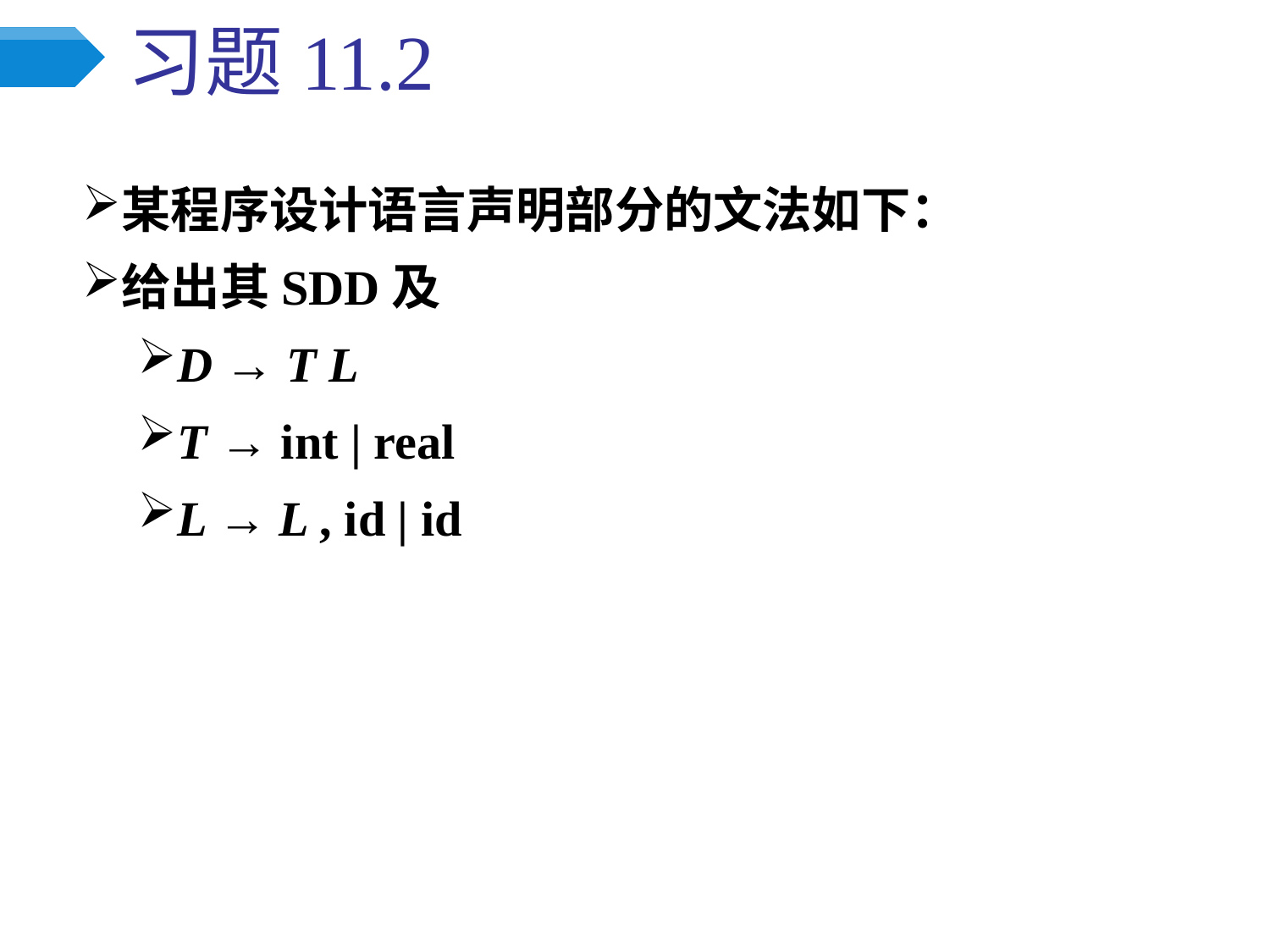

# 习题11.2
某程序设计语言声明部分的文法如下：
给出其SDD及
D → T L
T → int | real
L → L , id | id